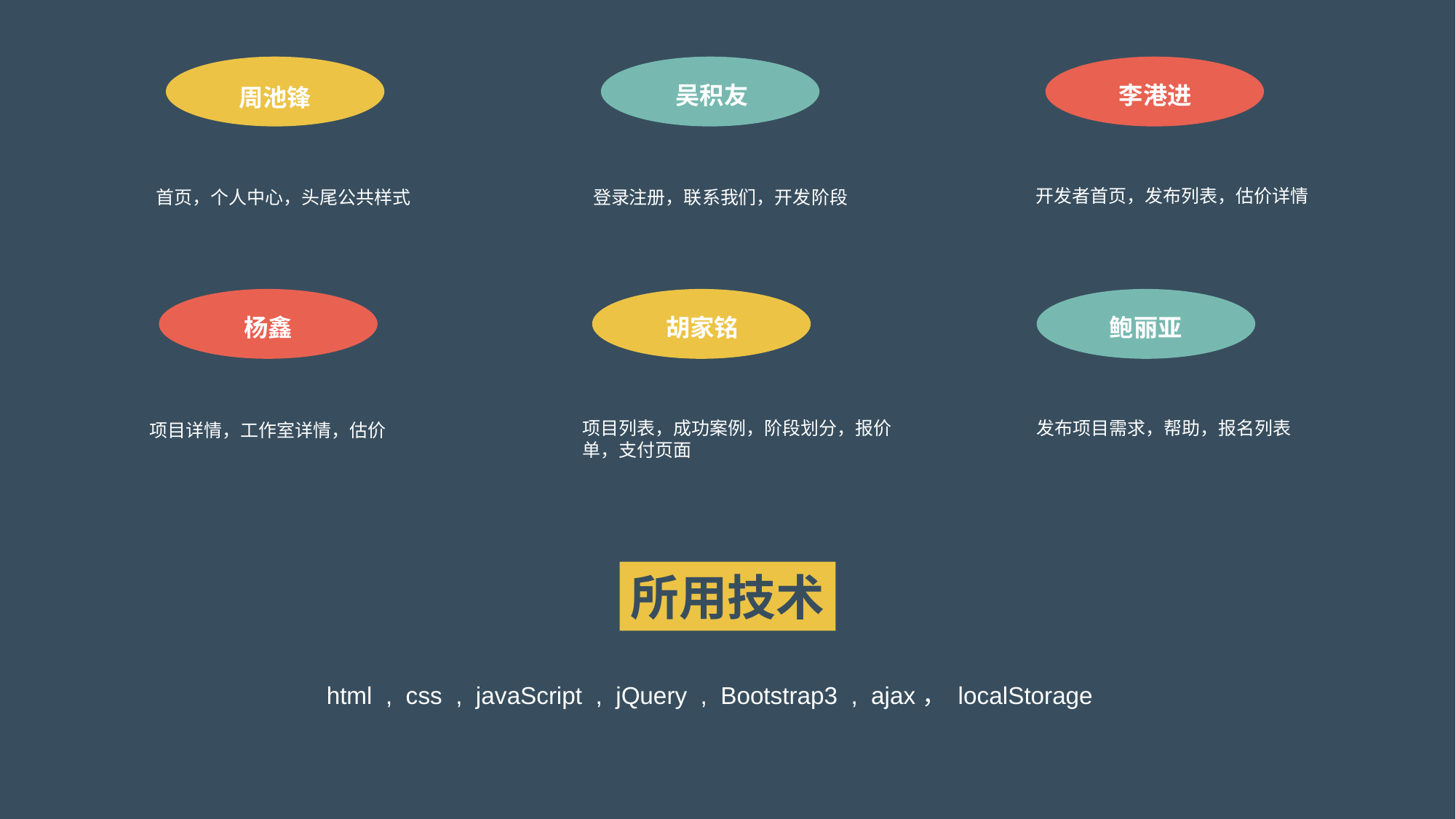

吴积友
李港进
周池锋
开发者首页，发布列表，估价详情
首页，个人中心，头尾公共样式
登录注册，联系我们，开发阶段

杨鑫
胡家铭
鲍丽亚
项目列表，成功案例，阶段划分，报价单，支付页面
发布项目需求，帮助，报名列表
项目详情，工作室详情，估价
所用技术
html  ,  css  ,  javaScript  ,  jQuery  ,  Bootstrap3  ,  ajax， localStorage